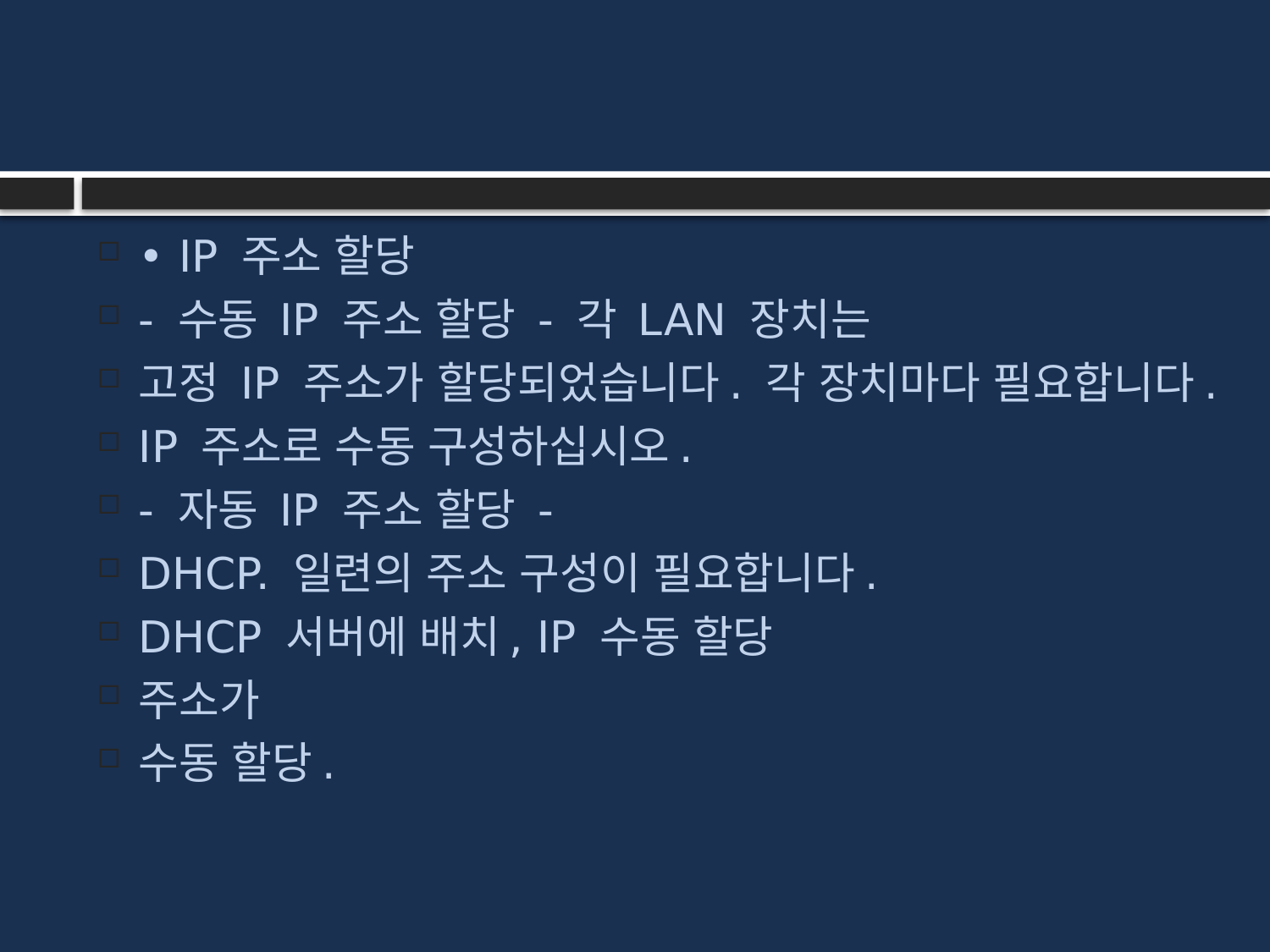

#
• IP 주소 할당
- 수동 IP 주소 할당 - 각 LAN 장치는
고정 IP 주소가 할당되었습니다. 각 장치마다 필요합니다.
IP 주소로 수동 구성하십시오.
- 자동 IP 주소 할당 -
DHCP. 일련의 주소 구성이 필요합니다.
DHCP 서버에 배치, IP 수동 할당
주소가
수동 할당.